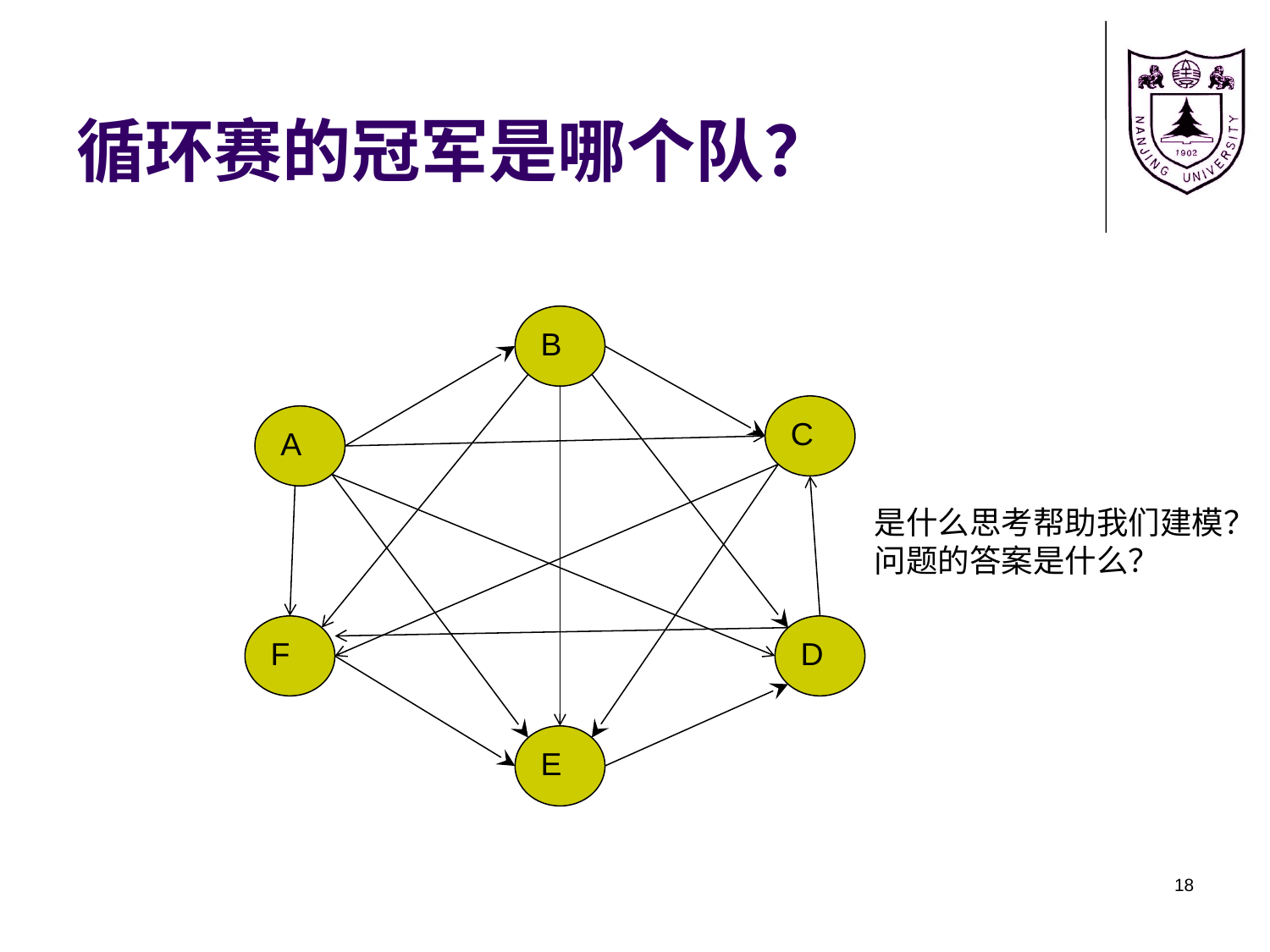

# 循环赛的冠军是哪个队？

B
C
A
是什么思考帮助我们建模？
问题的答案是什么？
F
D
E
18